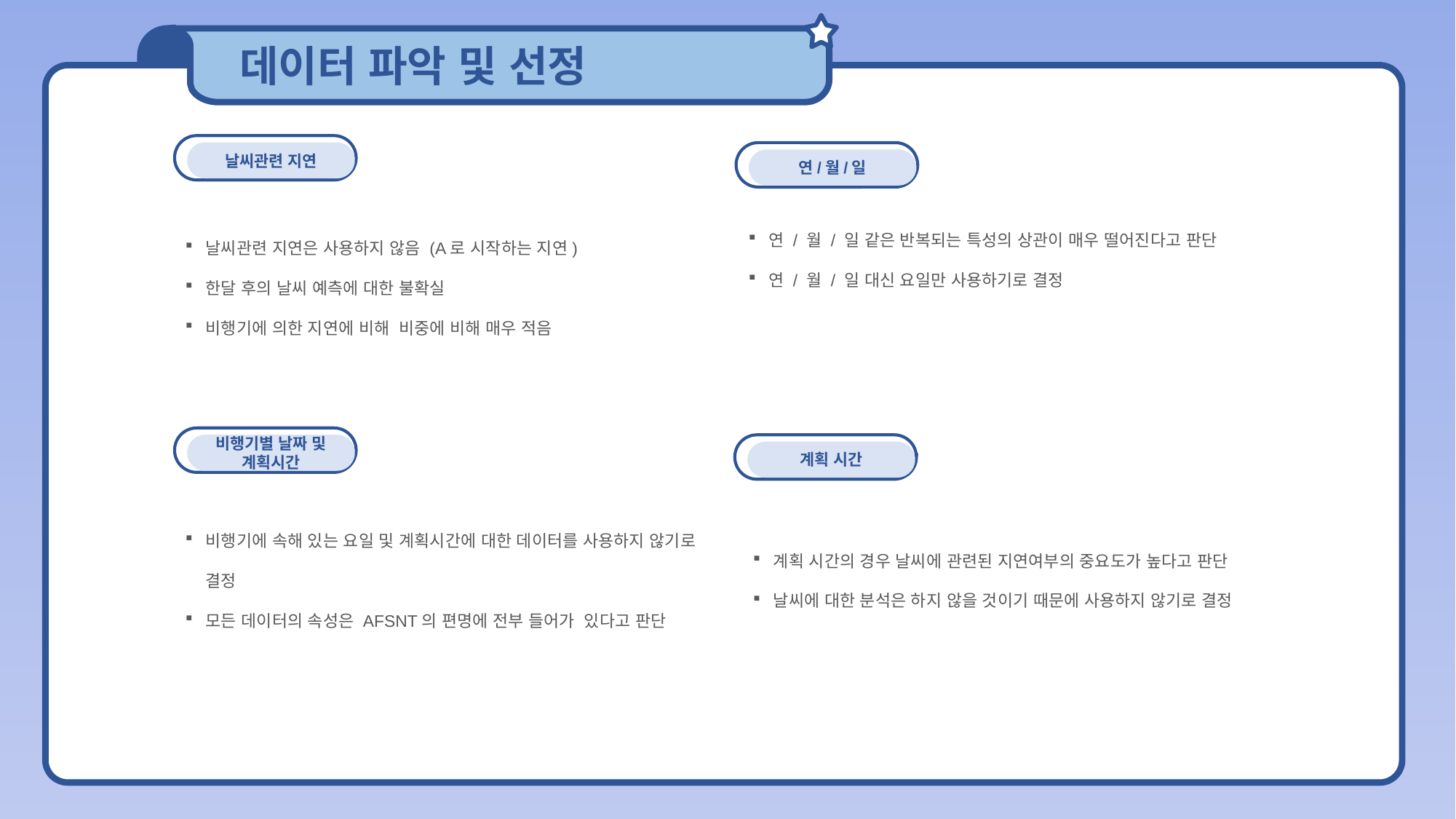

데이터 파악 및 선정

CONTENTS
날씨관련 지연
CONTENTS
연/월/일
연 / 월 / 일 같은 반복되는 특성의 상관이 매우 떨어진다고 판단
연 / 월 / 일 대신 요일만 사용하기로 결정
날씨관련 지연은 사용하지 않음 (A로 시작하는 지연)
한달 후의 날씨 예측에 대한 불확실
비행기에 의한 지연에 비해  비중에 비해 매우 적음
CONTENTS
비행기별 날짜 및 계획시간
CONTENTS
계획 시간
비행기에 속해 있는 요일 및 계획시간에 대한 데이터를 사용하지 않기로 결정
모든 데이터의 속성은 AFSNT의 편명에 전부 들어가  있다고 판단
계획 시간의 경우 날씨에 관련된 지연여부의 중요도가 높다고 판단
날씨에 대한 분석은 하지 않을 것이기 때문에 사용하지 않기로 결정